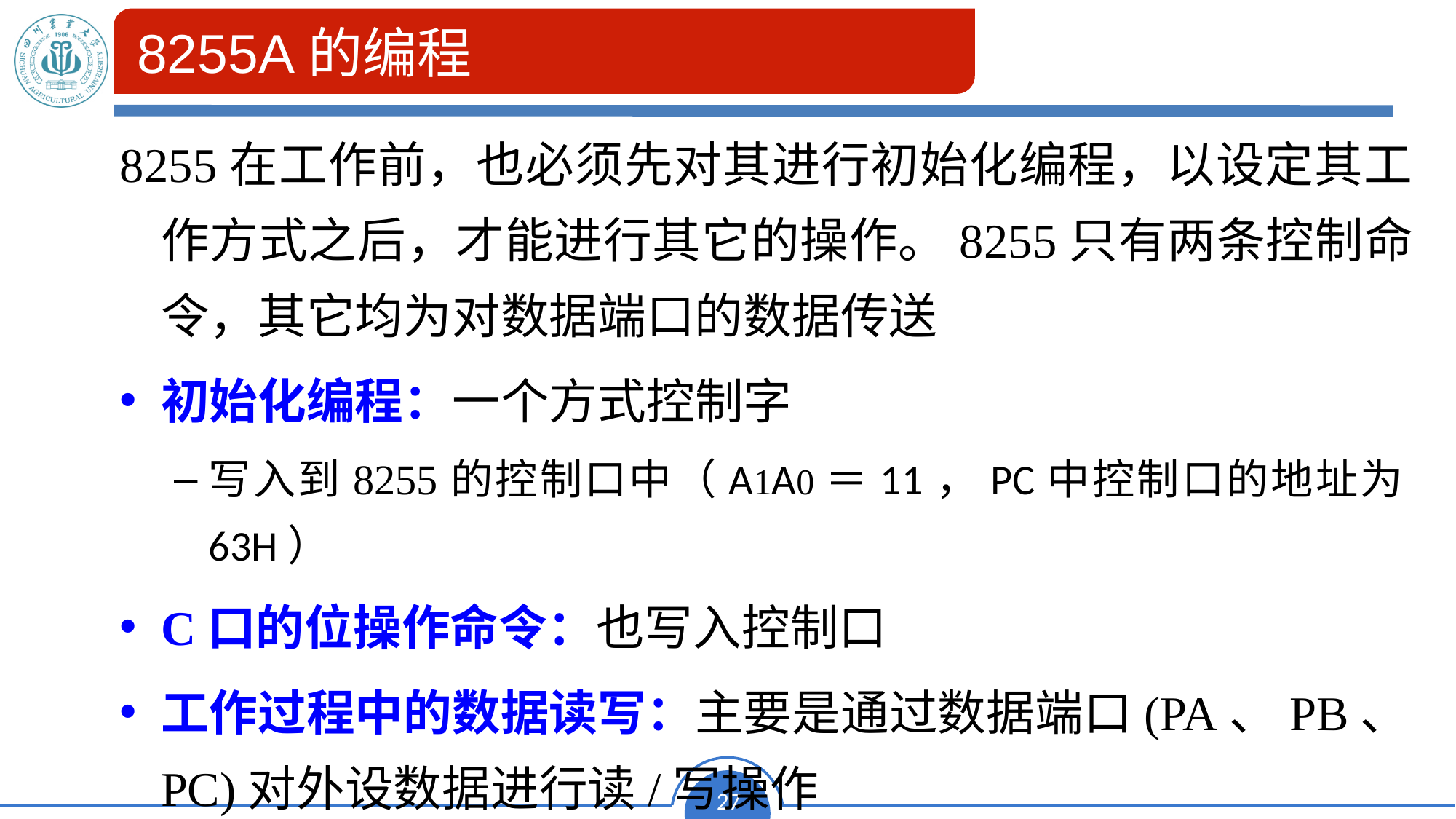

# 8255A的编程
8255在工作前，也必须先对其进行初始化编程，以设定其工作方式之后，才能进行其它的操作。8255只有两条控制命令，其它均为对数据端口的数据传送
初始化编程：一个方式控制字
写入到8255的控制口中（A1A0＝11，PC中控制口的地址为63H）
C口的位操作命令：也写入控制口
工作过程中的数据读写：主要是通过数据端口(PA、PB、PC)对外设数据进行读/写操作